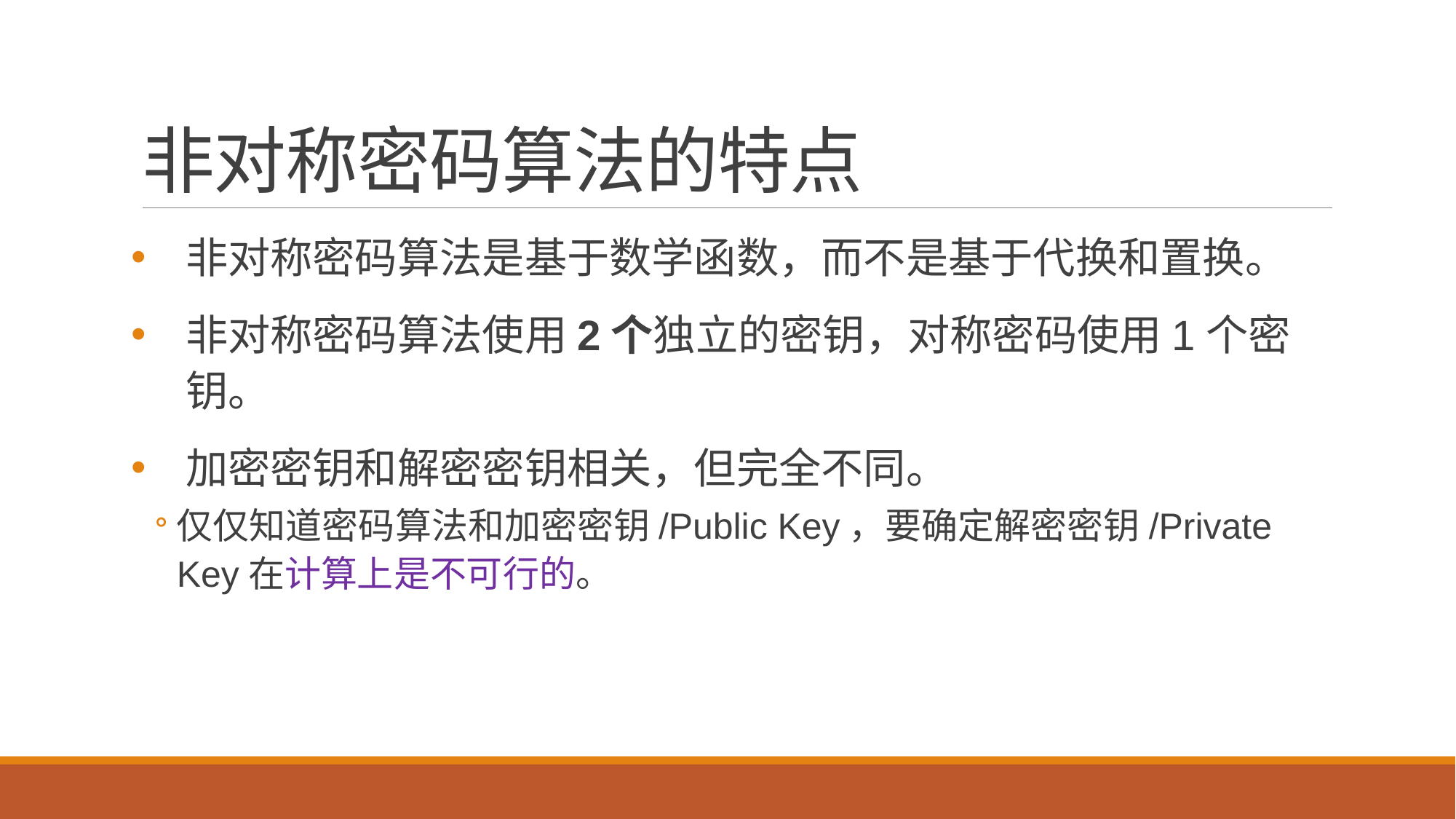

# 非对称密码算法的特点
非对称密码算法是基于数学函数，而不是基于代换和置换。
非对称密码算法使用2个独立的密钥，对称密码使用1个密钥。
加密密钥和解密密钥相关，但完全不同。
仅仅知道密码算法和加密密钥/Public Key，要确定解密密钥/Private Key在计算上是不可行的。